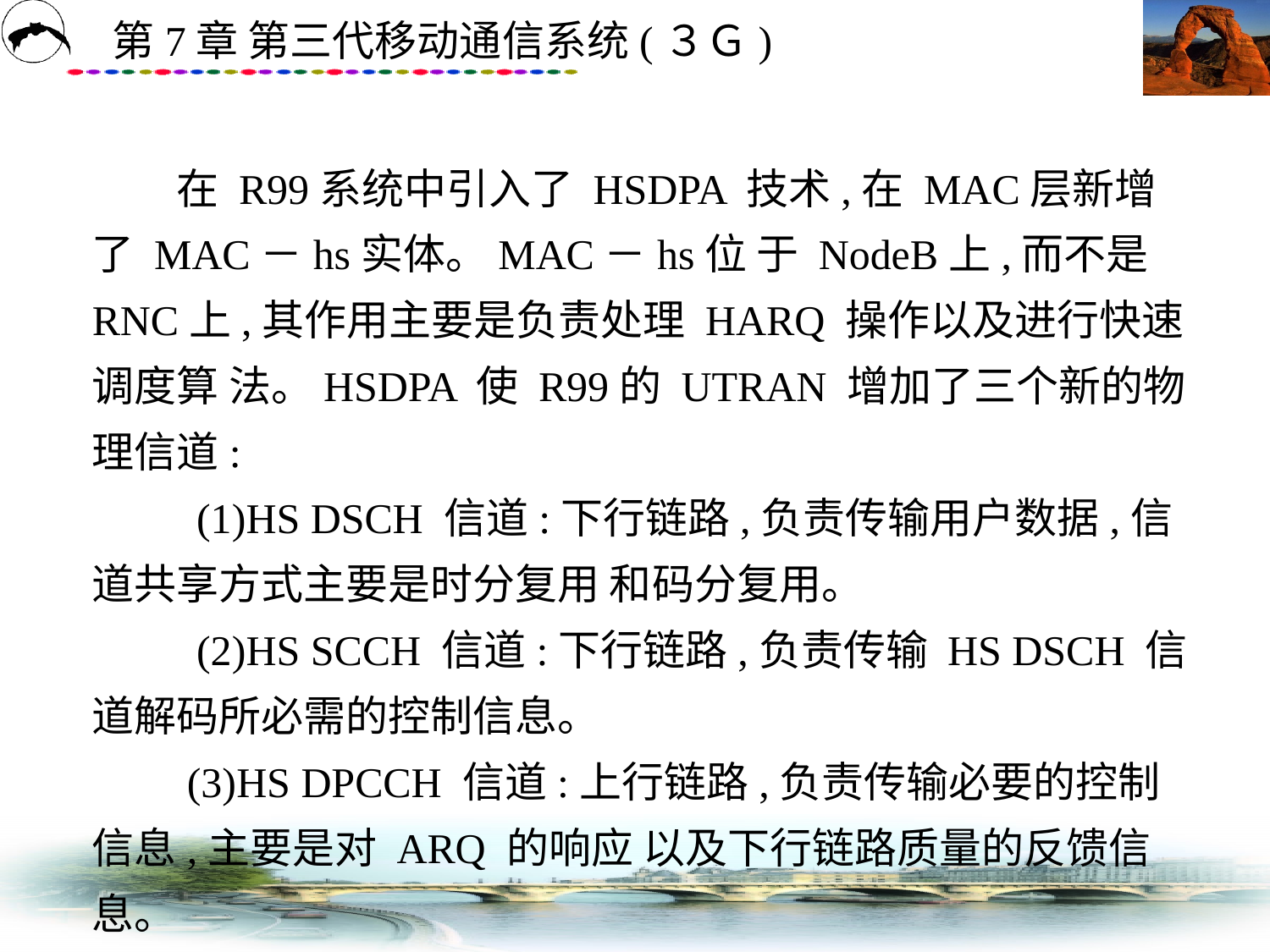

# 在 R99系统中引入了 HSDPA 技术,在 MAC层新增了 MAC－hs实体。MAC－hs位 于 NodeB上,而不是 RNC上,其作用主要是负责处理 HARQ 操作以及进行快速调度算 法。HSDPA 使 R99的 UTRAN 增加了三个新的物理信道: 　　 (1)HS DSCH 信道:下行链路,负责传输用户数据,信道共享方式主要是时分复用 和码分复用。 　　 (2)HS SCCH 信道:下行链路,负责传输 HS DSCH 信道解码所必需的控制信息。 　　(3)HS DPCCH 信道:上行链路,负责传输必要的控制信息,主要是对 ARQ 的响应 以及下行链路质量的反馈信息。